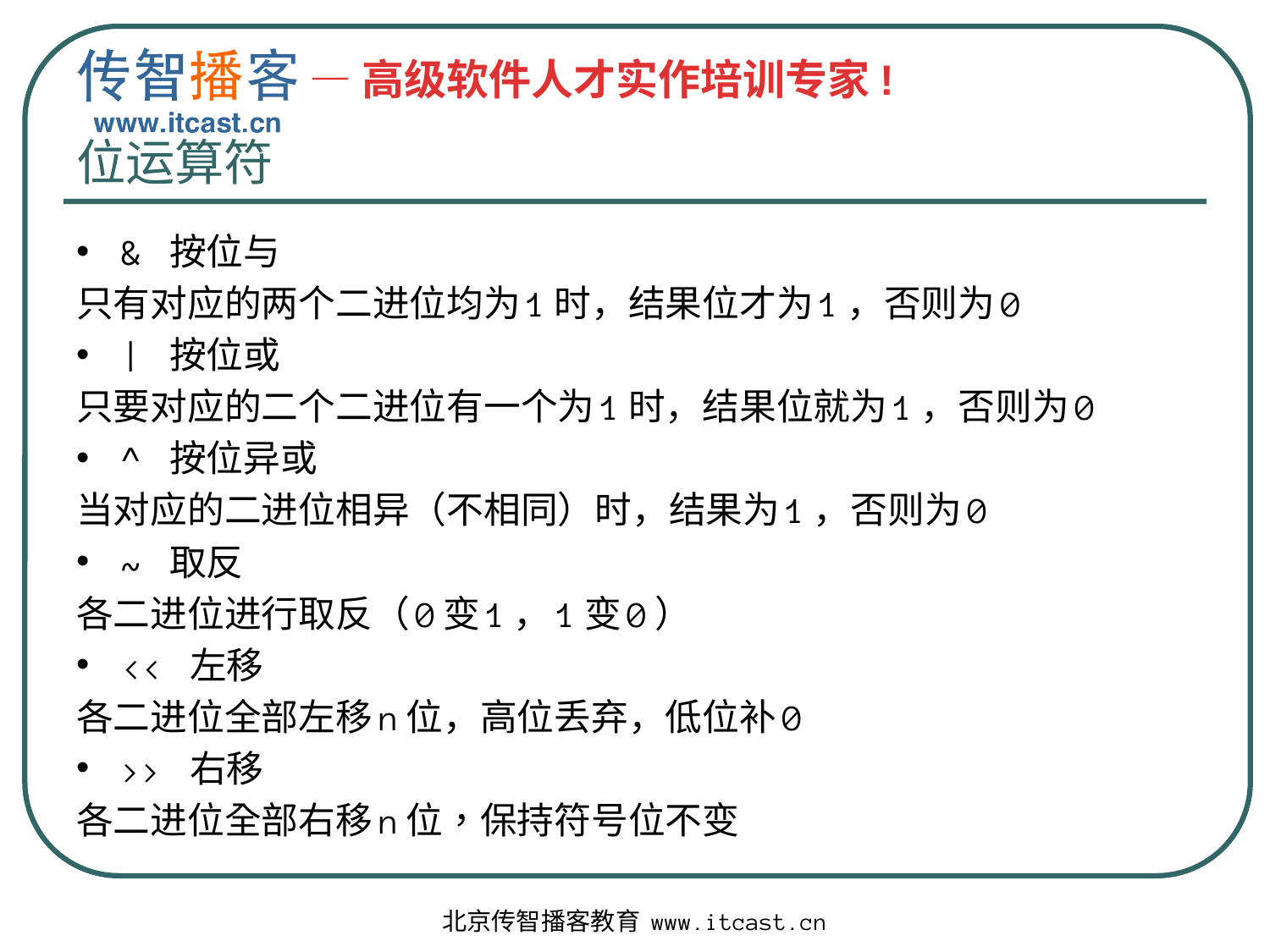

# 位运算符
& 按位与
只有对应的两个二进位均为1时，结果位才为1，否则为0
| 按位或
只要对应的二个二进位有一个为1时，结果位就为1，否则为0
^ 按位异或
当对应的二进位相异（不相同）时，结果为1，否则为0
~ 取反
各二进位进行取反（0变1，1变0）
<< 左移
各二进位全部左移n位，高位丢弃，低位补0
>> 右移
各二进位全部右移n位，保持符号位不变